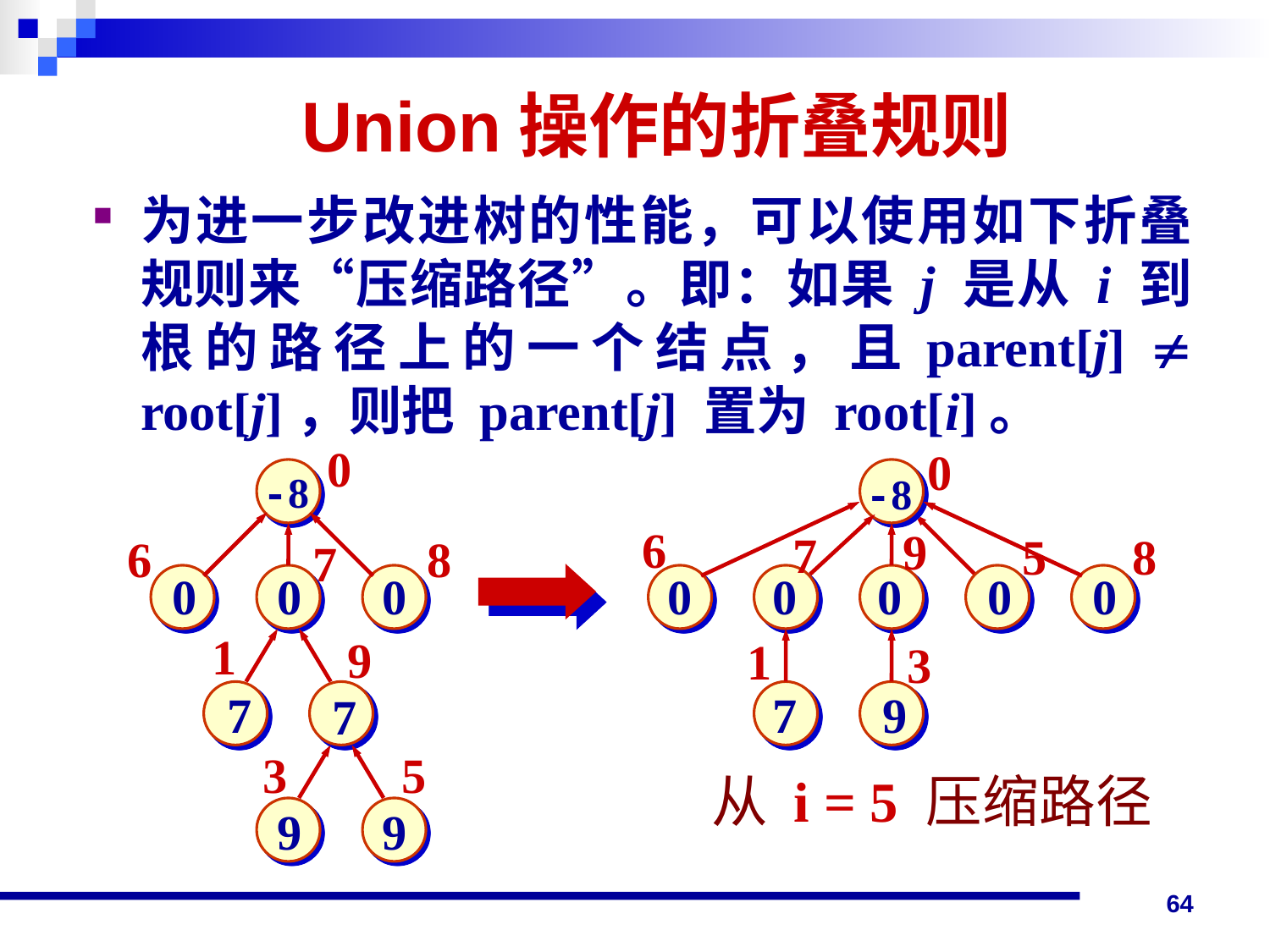

# Union操作的折叠规则
为进一步改进树的性能，可以使用如下折叠规则来“压缩路径”。即：如果 j 是从 i 到根的路径上的一个结点，且parent[j] ≠ root[j]，则把 parent[j] 置为 root[i]。
0
0

1

-8

-8

6

9

7
5
8
6
8

7
0
0
0
0
0
0
0
0

9
1
3

7
7
9
7

3
5
从 i = 5 压缩路径
9
9
64